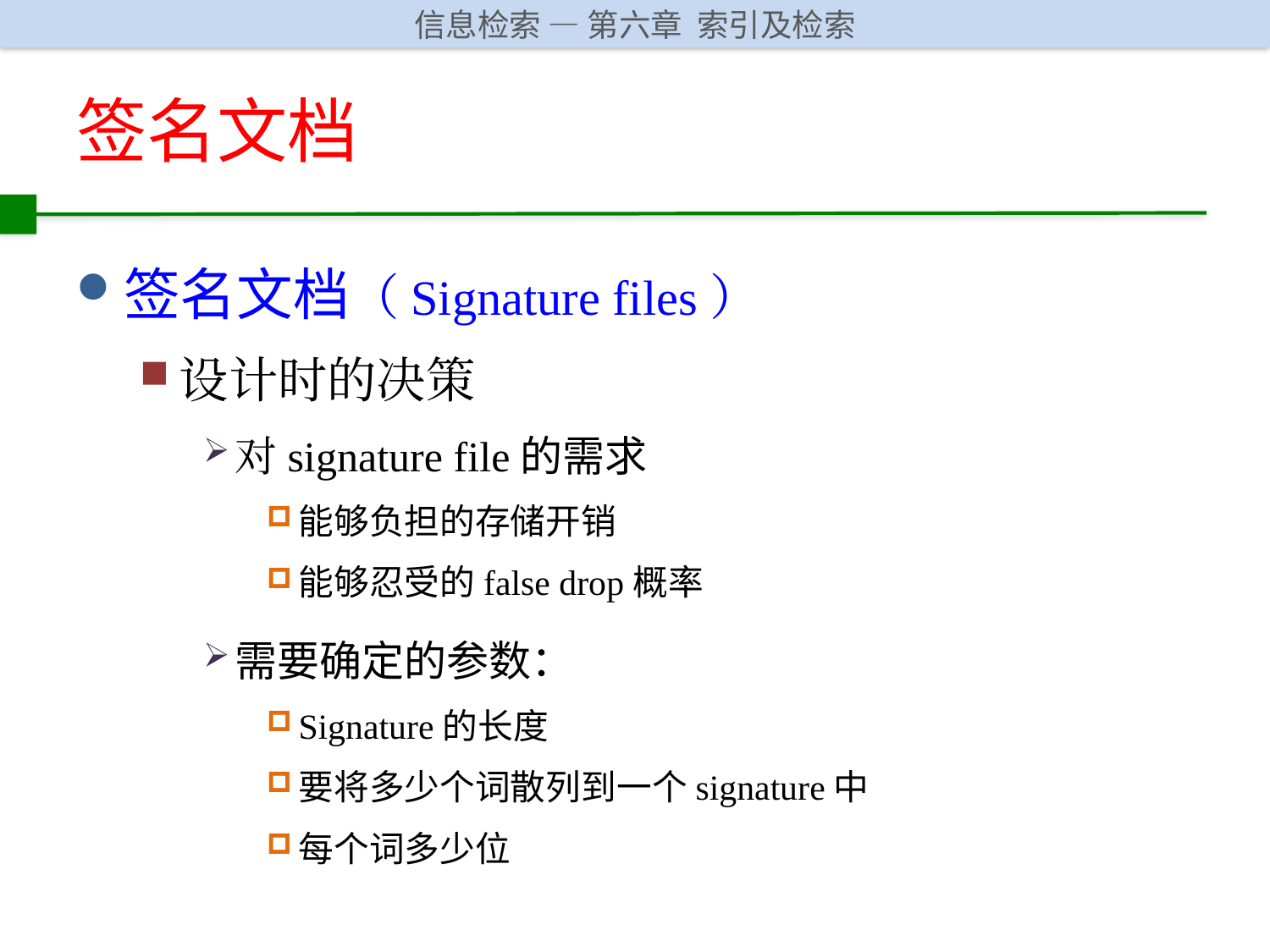

# 签名文档
签名文档（Signature files）
设计时的决策
对signature file的需求
能够负担的存储开销
能够忍受的false drop概率
需要确定的参数：
Signature的长度
要将多少个词散列到一个signature中
每个词多少位